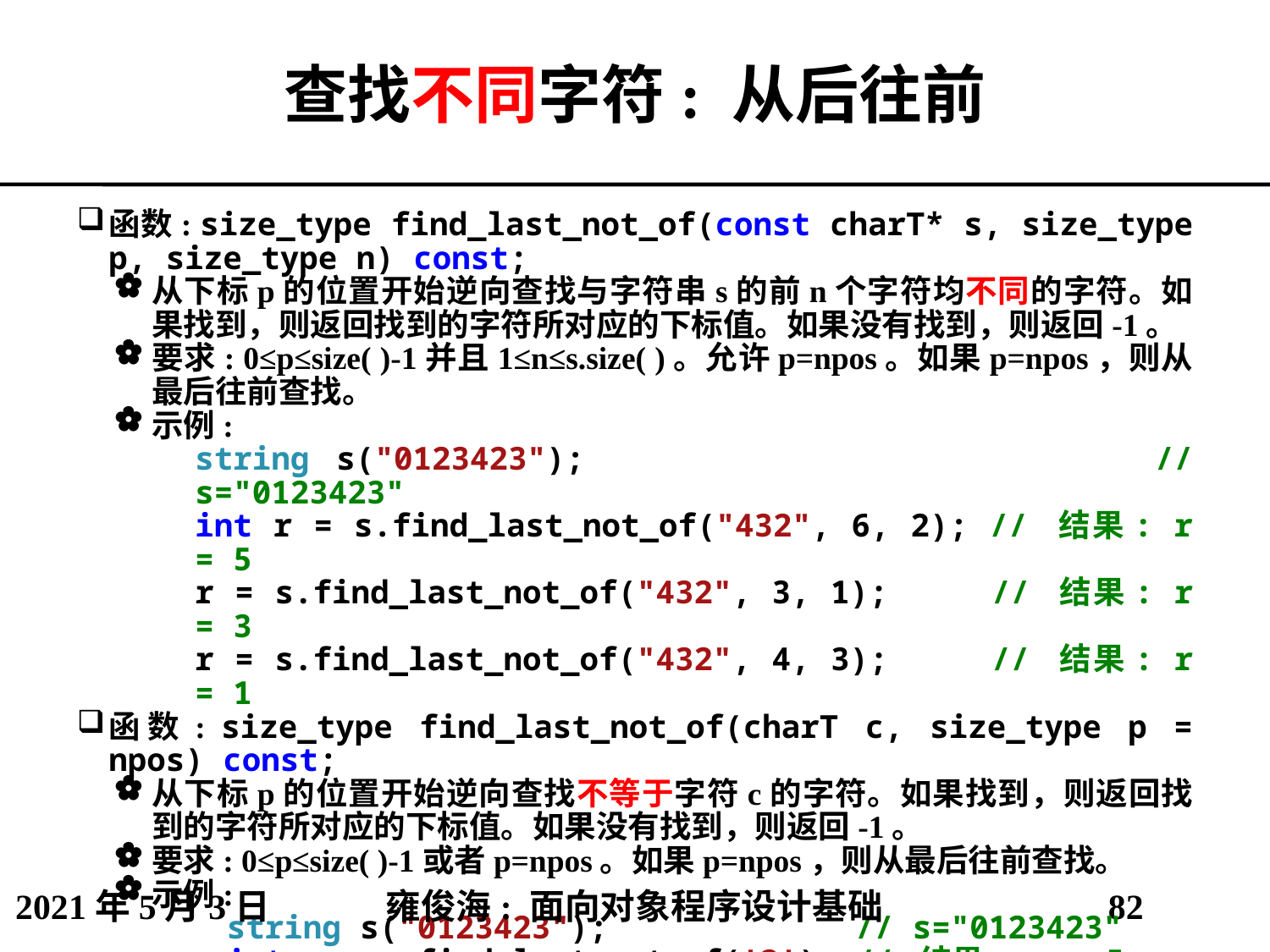

# 查找不同字符: 从后往前

函数: size_type find_last_not_of(const charT* s, size_type p, size_type n) const;
从下标p的位置开始逆向查找与字符串s的前n个字符均不同的字符。如果找到，则返回找到的字符所对应的下标值。如果没有找到，则返回-1。
要求: 0≤p≤size( )-1并且1≤n≤s.size( )。允许p=npos。如果p=npos，则从最后往前查找。
示例:
string s("0123423");                     // s="0123423"
int r = s.find_last_not_of("432", 6, 2); // 结果: r = 5
r = s.find_last_not_of("432", 3, 1);     // 结果: r = 3
r = s.find_last_not_of("432", 4, 3);     // 结果: r = 1
函数: size_type find_last_not_of(charT c, size_type p = npos) const;
从下标p的位置开始逆向查找不等于字符c的字符。如果找到，则返回找到的字符所对应的下标值。如果没有找到，则返回-1。
要求: 0≤p≤size( )-1或者p=npos。如果p=npos，则从最后往前查找。
示例:
string s("0123423");             // s="0123423"
int r = s.find_last_not_of('3'); // 结果: r = 5
r = s.find_last_not_of('3', 3);  // 结果: r = 2
r = s.find_last_not_of('0');     // 结果: r = 6
2021年5月3日
雍俊海: 面向对象程序设计基础
82